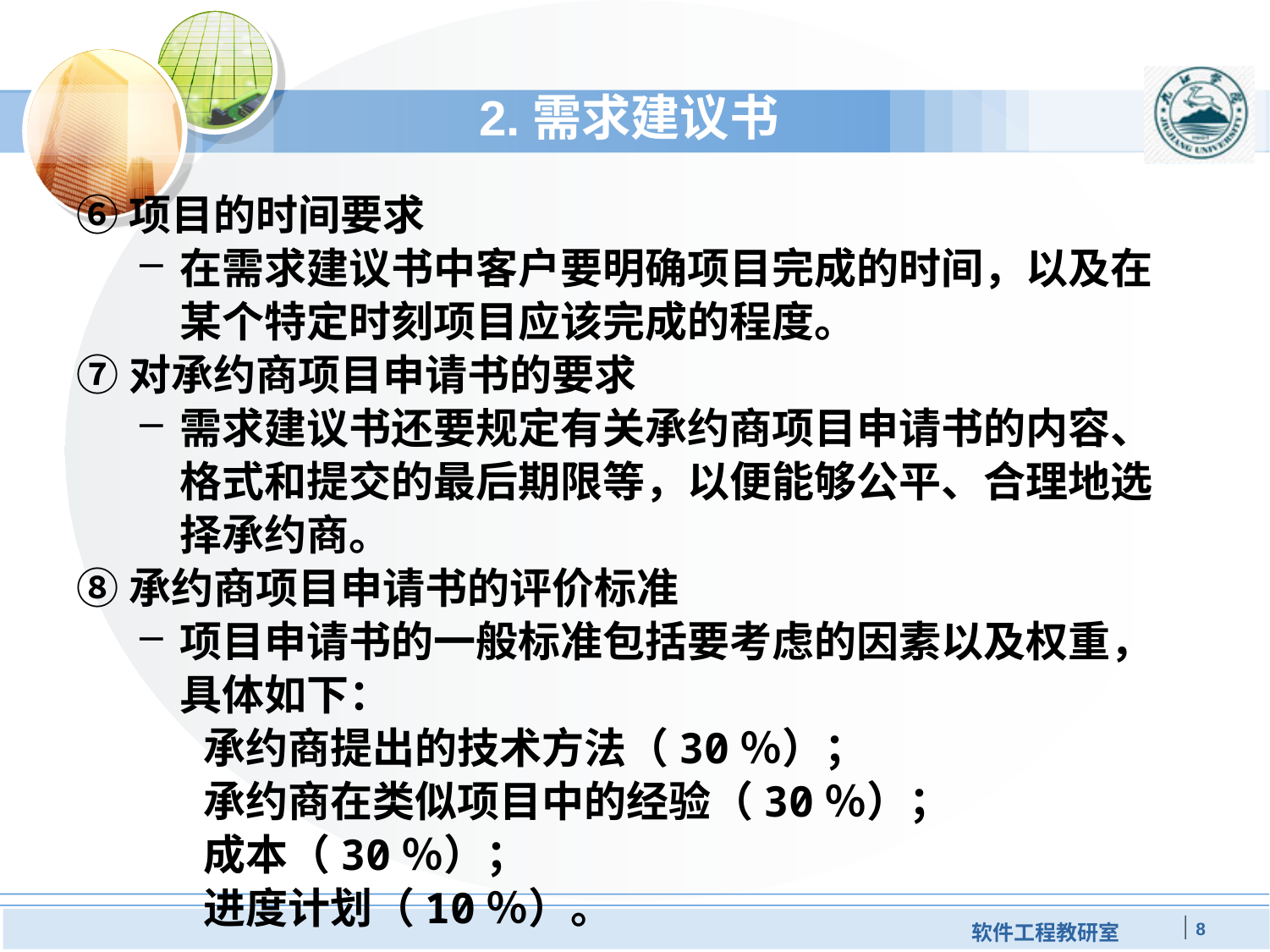

# 2.需求建议书
⑥项目的时间要求
在需求建议书中客户要明确项目完成的时间，以及在某个特定时刻项目应该完成的程度。
⑦对承约商项目申请书的要求
需求建议书还要规定有关承约商项目申请书的内容、格式和提交的最后期限等，以便能够公平、合理地选择承约商。
⑧承约商项目申请书的评价标准
项目申请书的一般标准包括要考虑的因素以及权重，具体如下：
承约商提出的技术方法（30％）；
承约商在类似项目中的经验（30％）；
成本（30％）；
进度计划（10％）。